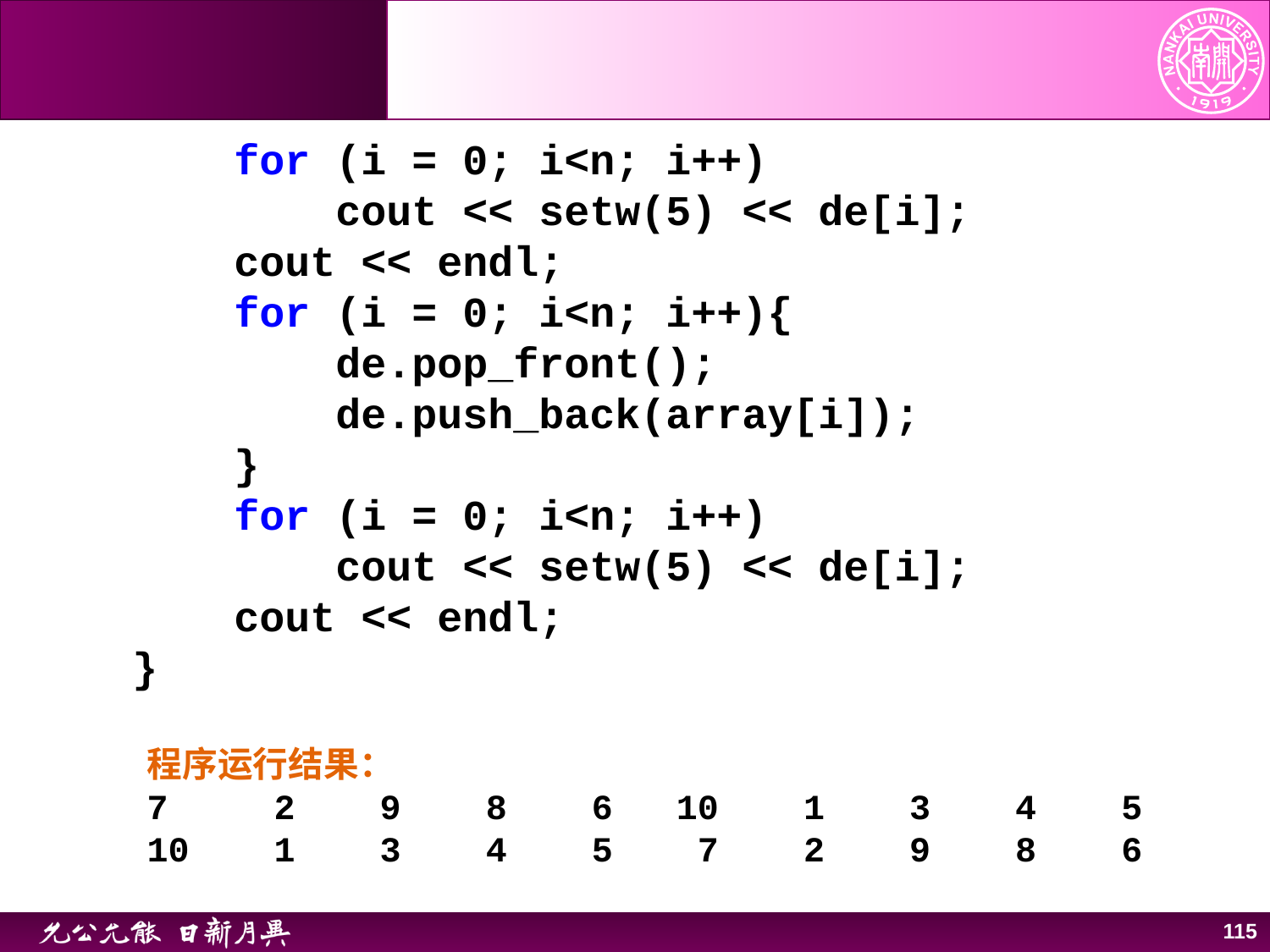

for (i = 0; i<n; i++)
        cout << setw(5) << de[i];
    cout << endl;
    for (i = 0; i<n; i++){
        de.pop_front();
        de.push_back(array[i]);
    }
    for (i = 0; i<n; i++)
        cout << setw(5) << de[i];
    cout << endl;
}
程序运行结果：
7     2    9    8    6   10    1    3    4    5
10    1    3    4    5    7    2    9    8    6
115